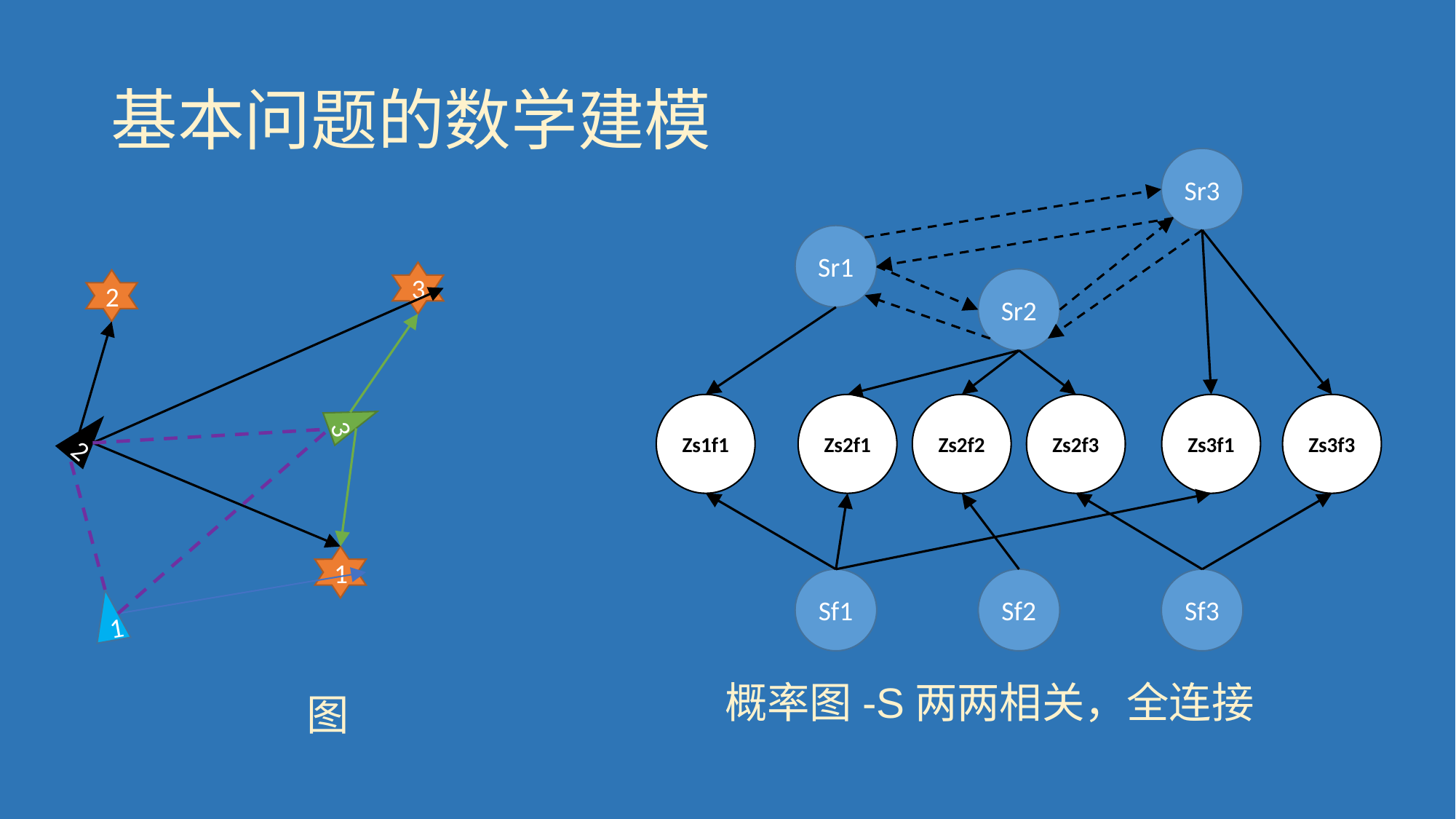

# 基本问题的数学建模
Sr3
Sr1
3
Sr2
2
Zs1f1
Zs2f1
Zs2f2
Zs2f3
Zs3f1
Zs3f3
3
2
1
Sf1
Sf2
Sf3
1
概率图-S两两相关，全连接
图